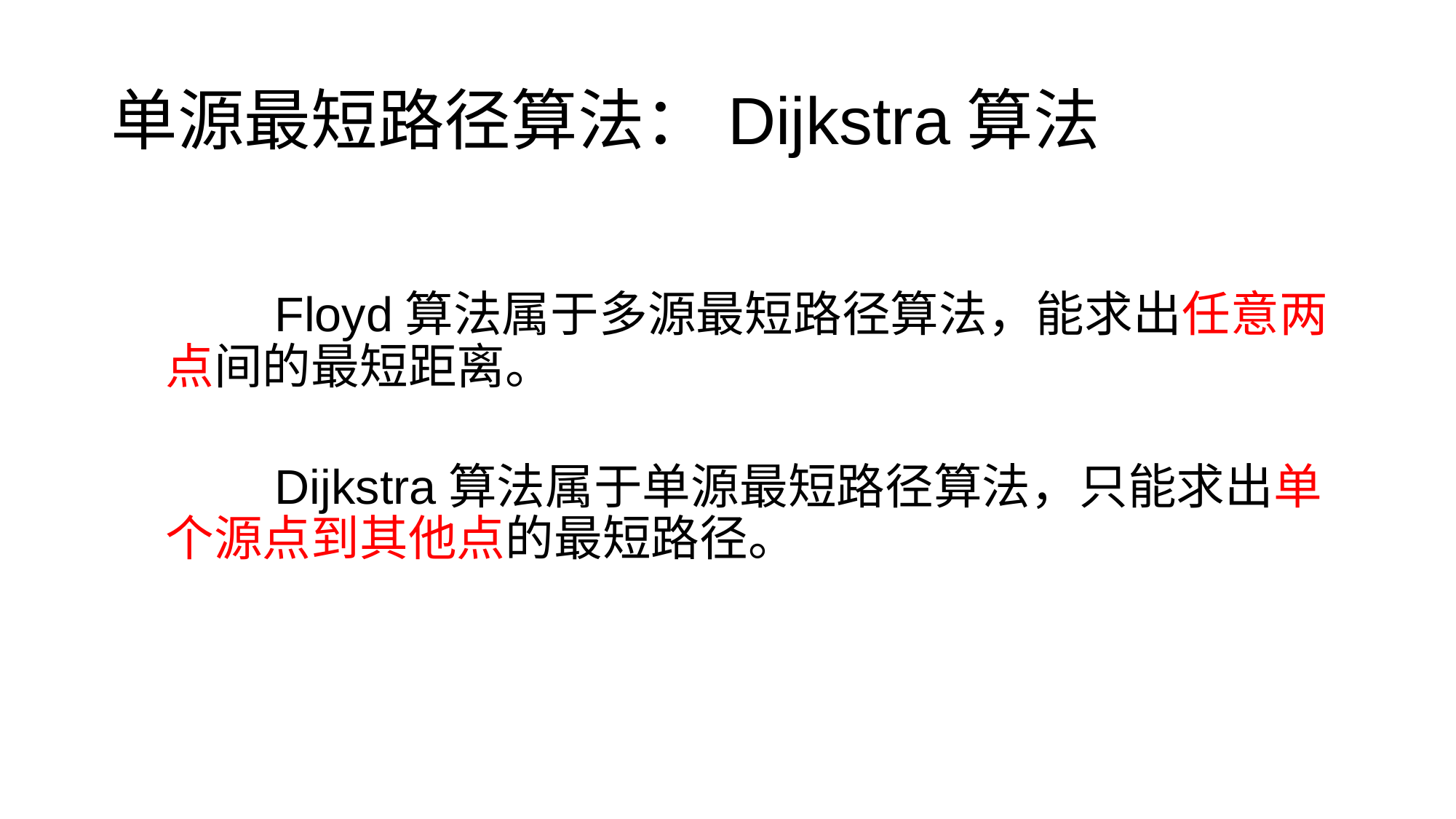

# 单源最短路径算法：Dijkstra算法

	Floyd算法属于多源最短路径算法，能求出任意两点间的最短距离。

	Dijkstra算法属于单源最短路径算法，只能求出单个源点到其他点的最短路径。